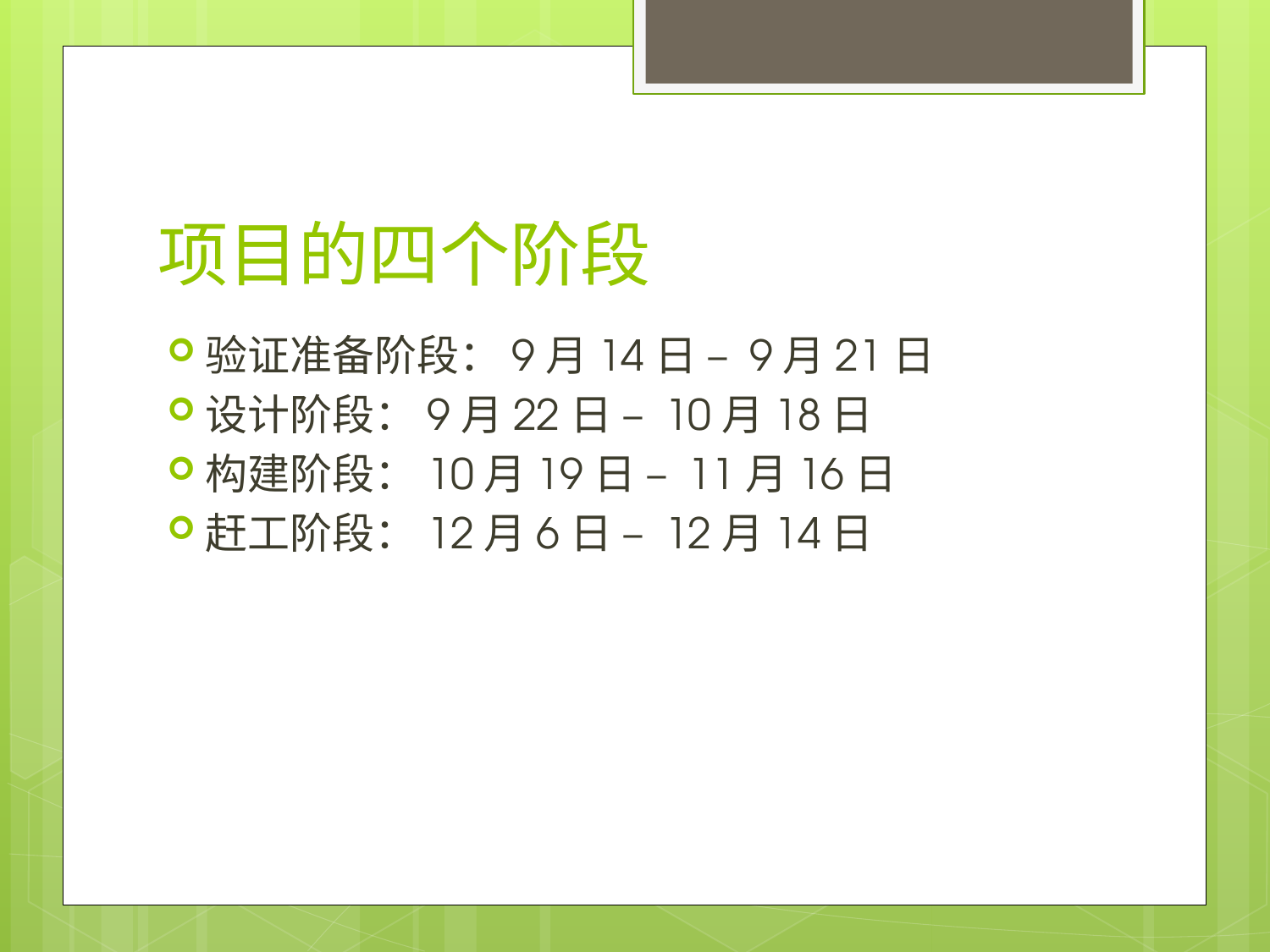

# 项目的四个阶段
验证准备阶段：9月14日 – 9月21日
设计阶段：9月22日 – 10月18日
构建阶段：10月19日 – 11月16日
赶工阶段：12月6日 – 12月14日